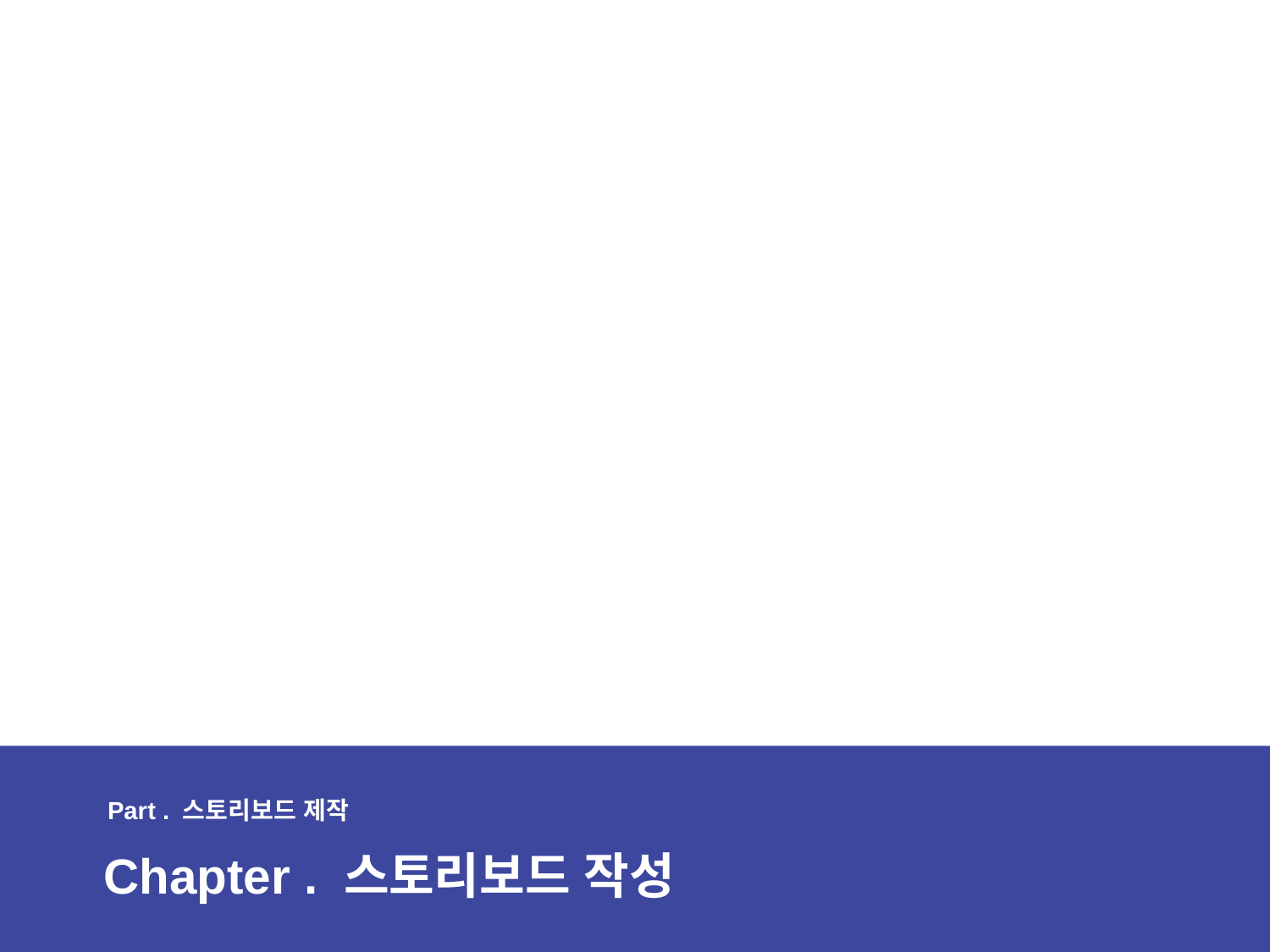

Part . 스토리보드 제작
Chapter . 스토리보드 작성